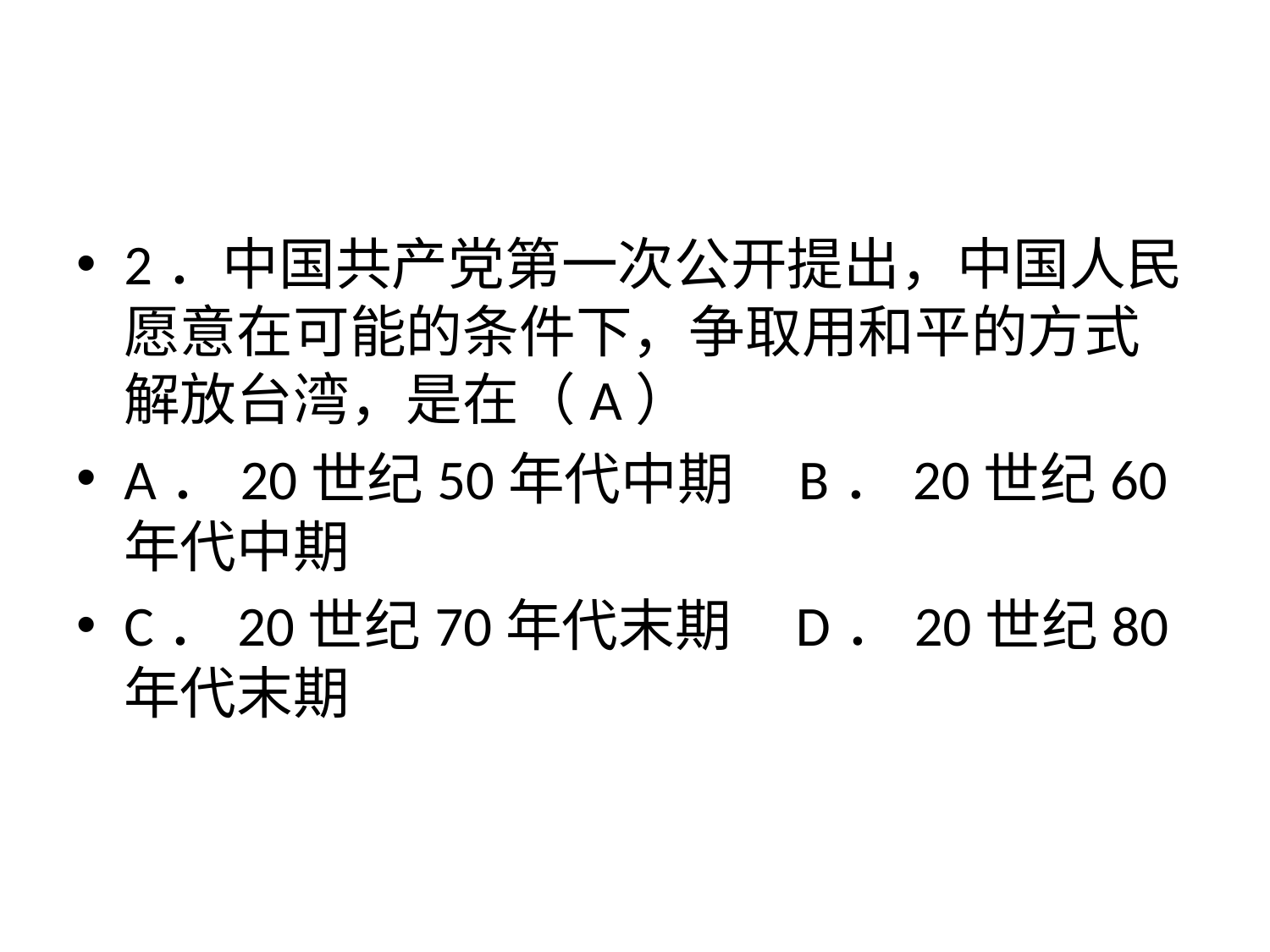

#
2．中国共产党第一次公开提出，中国人民愿意在可能的条件下，争取用和平的方式解放台湾，是在（A）
A．20世纪50年代中期    B．20世纪60年代中期
C．20世纪70年代末期    D．20世纪80年代末期